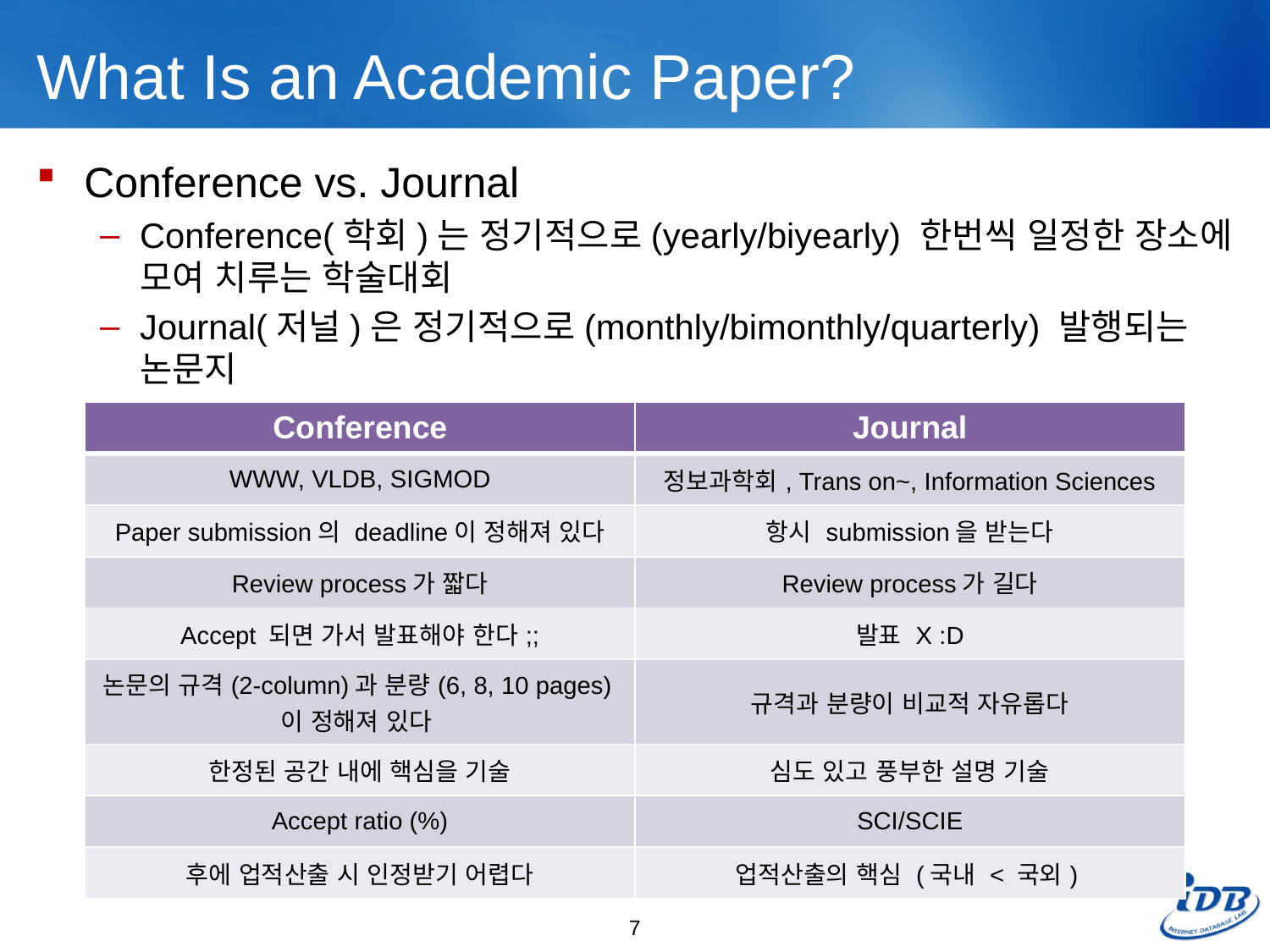

# What Is an Academic Paper?
Conference vs. Journal
Conference(학회)는 정기적으로(yearly/biyearly) 한번씩 일정한 장소에 모여 치루는 학술대회
Journal(저널)은 정기적으로(monthly/bimonthly/quarterly) 발행되는 논문지
| Conference | Journal |
| --- | --- |
| WWW, VLDB, SIGMOD | 정보과학회, Trans on~, Information Sciences |
| Paper submission의 deadline이 정해져 있다 | 항시 submission을 받는다 |
| Review process가 짧다 | Review process가 길다 |
| Accept 되면 가서 발표해야 한다;; | 발표 X :D |
| 논문의 규격(2-column)과 분량(6, 8, 10 pages)이 정해져 있다 | 규격과 분량이 비교적 자유롭다 |
| 한정된 공간 내에 핵심을 기술 | 심도 있고 풍부한 설명 기술 |
| Accept ratio (%) | SCI/SCIE |
| 후에 업적산출 시 인정받기 어렵다 | 업적산출의 핵심 (국내 < 국외) |
7